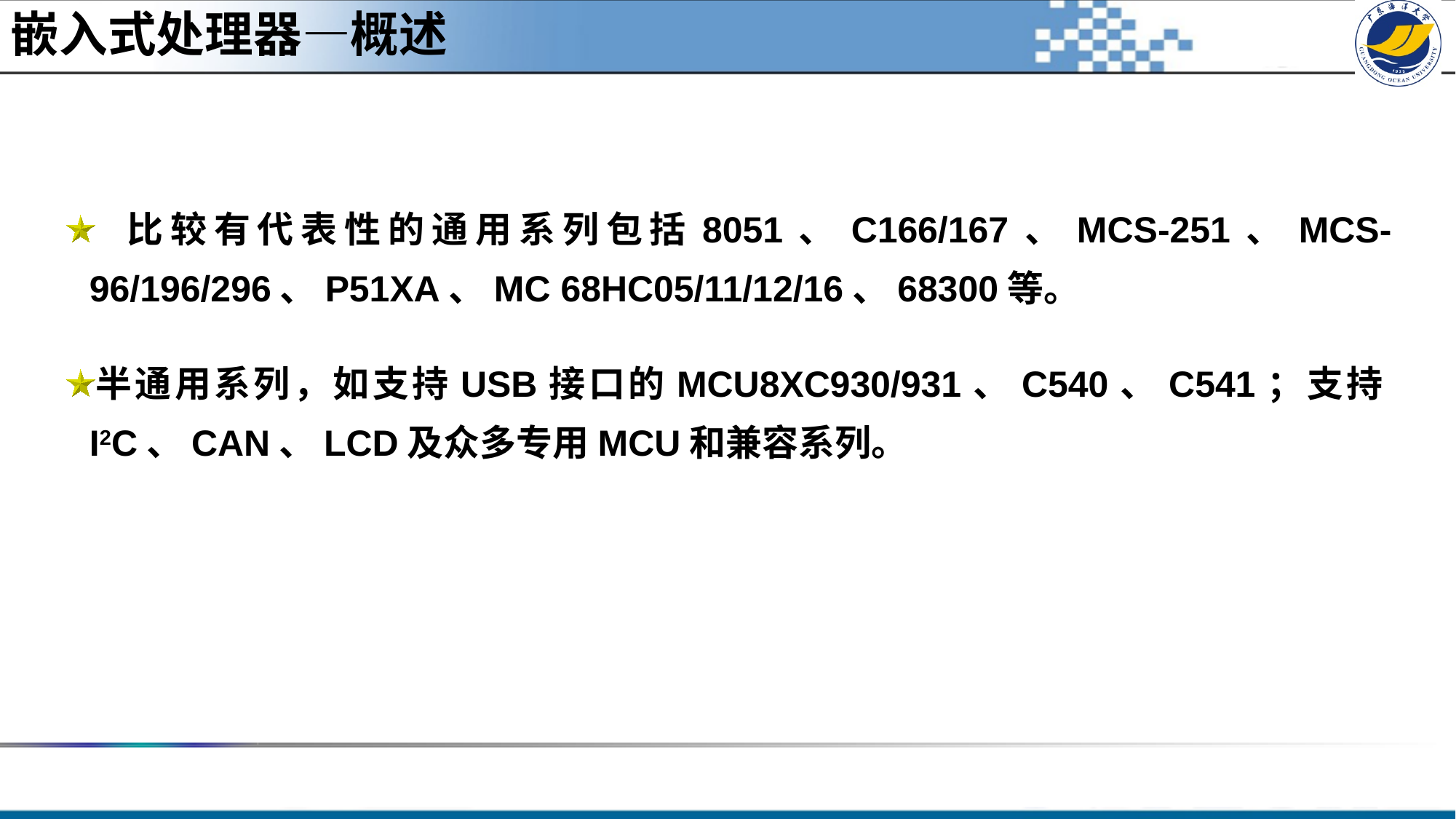

嵌入式处理器—概述
#
 比较有代表性的通用系列包括8051、C166/167、MCS-251、MCS-96/196/296、P51XA、MC 68HC05/11/12/16、68300等。
半通用系列，如支持USB接口的MCU8XC930/931、C540、C541；支持I2C、CAN、LCD及众多专用MCU和兼容系列。
17